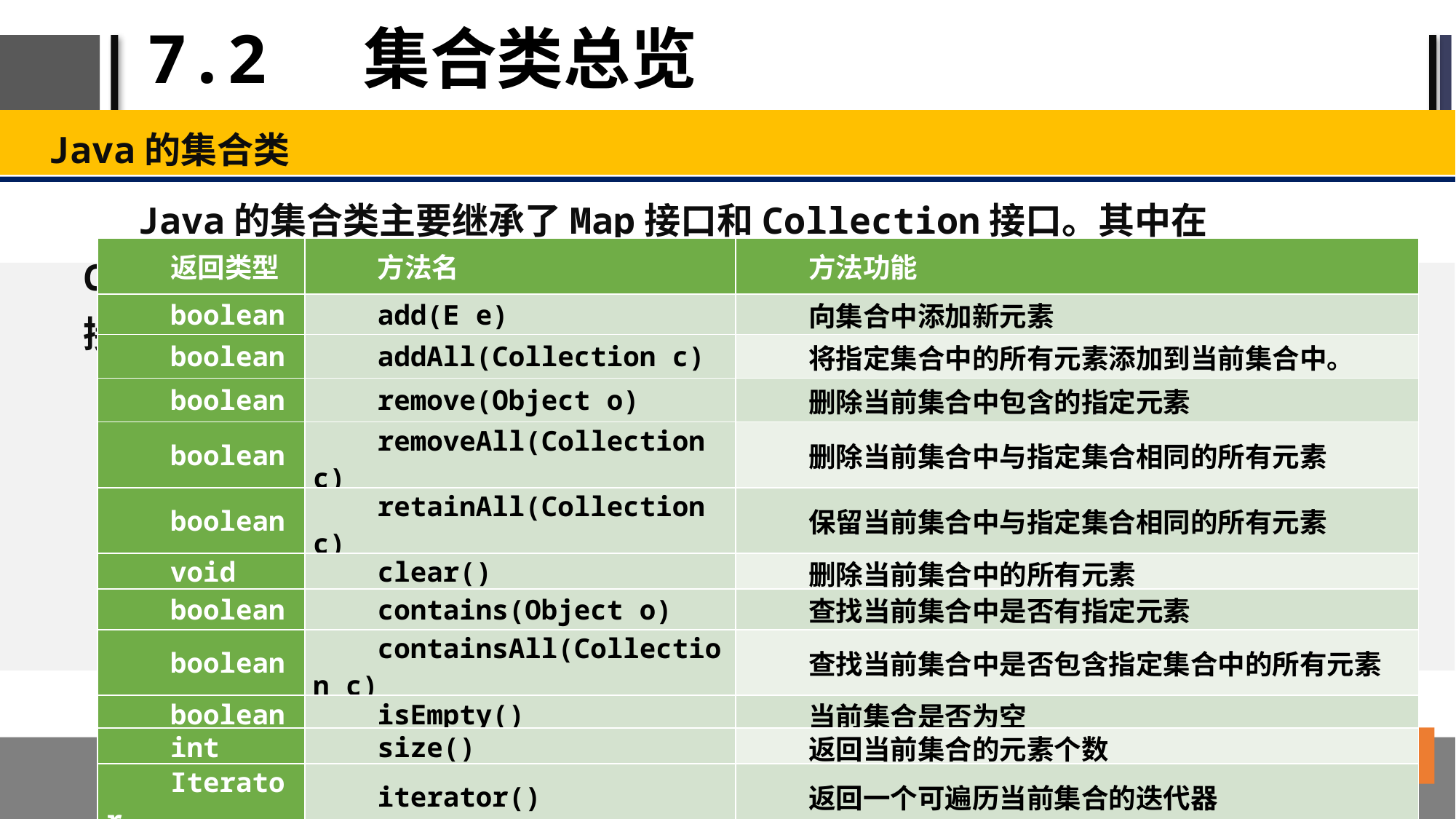

# 7.2  集合类总览

Java的集合类

Java的集合类主要继承了Map接口和Collection接口。其中在Collection接口中定义了大多数集合类支持的方法。下面给出Collection接口的部分方法。
| 返回类型 | 方法名 | 方法功能 |
| --- | --- | --- |
| boolean | add(E e) | 向集合中添加新元素 |
| boolean | addAll(Collection c) | 将指定集合中的所有元素添加到当前集合中。 |
| boolean | remove(Object o) | 删除当前集合中包含的指定元素 |
| boolean | removeAll(Collection c) | 删除当前集合中与指定集合相同的所有元素 |
| boolean | retainAll(Collection c) | 保留当前集合中与指定集合相同的所有元素 |
| void | clear() | 删除当前集合中的所有元素 |
| boolean | contains(Object o) | 查找当前集合中是否有指定元素 |
| boolean | containsAll(Collection c) | 查找当前集合中是否包含指定集合中的所有元素 |
| boolean | isEmpty() | 当前集合是否为空 |
| int | size() | 返回当前集合的元素个数 |
| Iterator | iterator() | 返回一个可遍历当前集合的迭代器 |
| Stream | stream() | 返回一个连接集合的顺序流 |
| Object[] | toArray() | 返回一个当前集合所有元素的数组 |